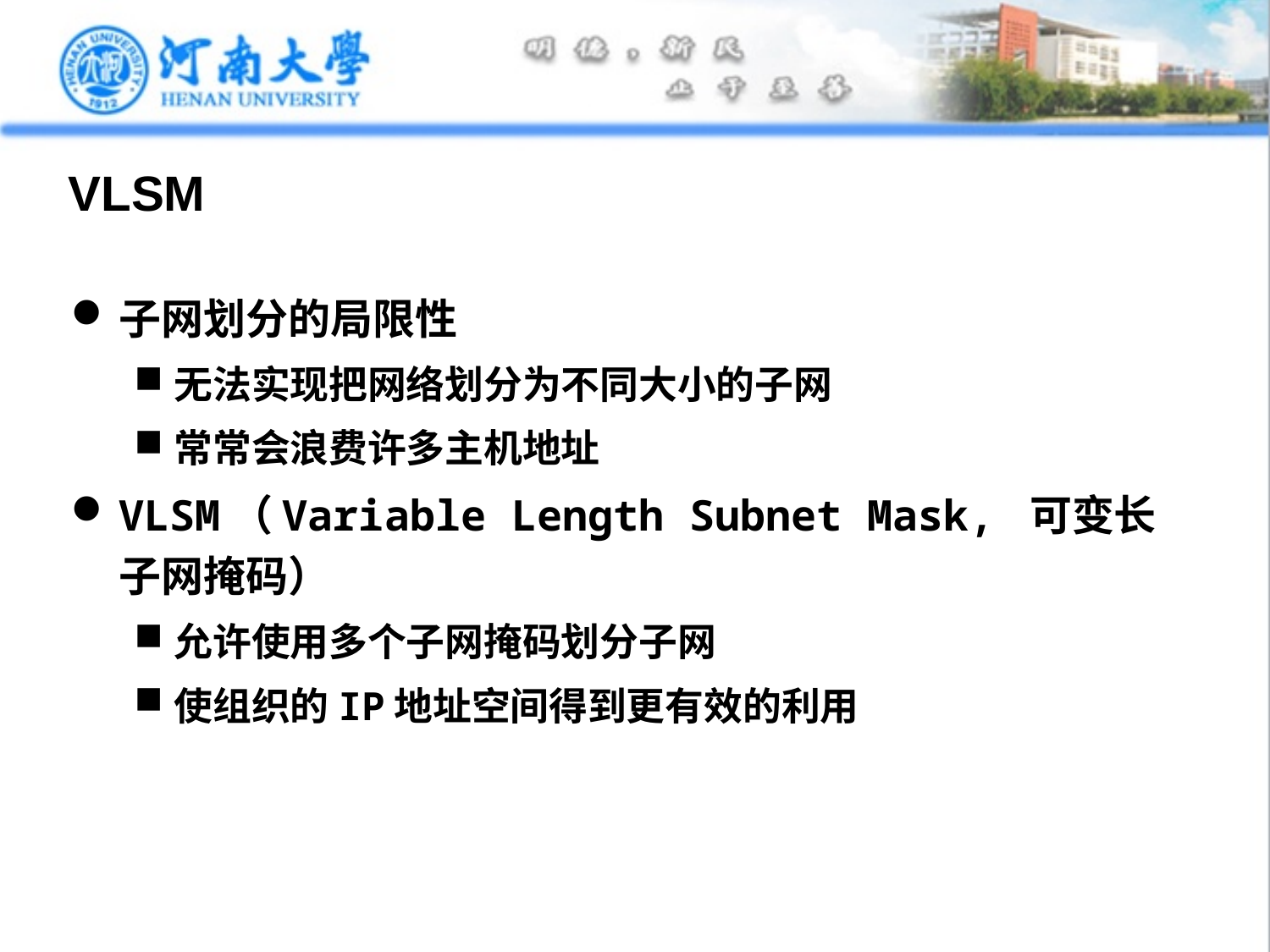

# VLSM
子网划分的局限性
无法实现把网络划分为不同大小的子网
常常会浪费许多主机地址
VLSM（Variable Length Subnet Mask, 可变长子网掩码）
允许使用多个子网掩码划分子网
使组织的IP地址空间得到更有效的利用